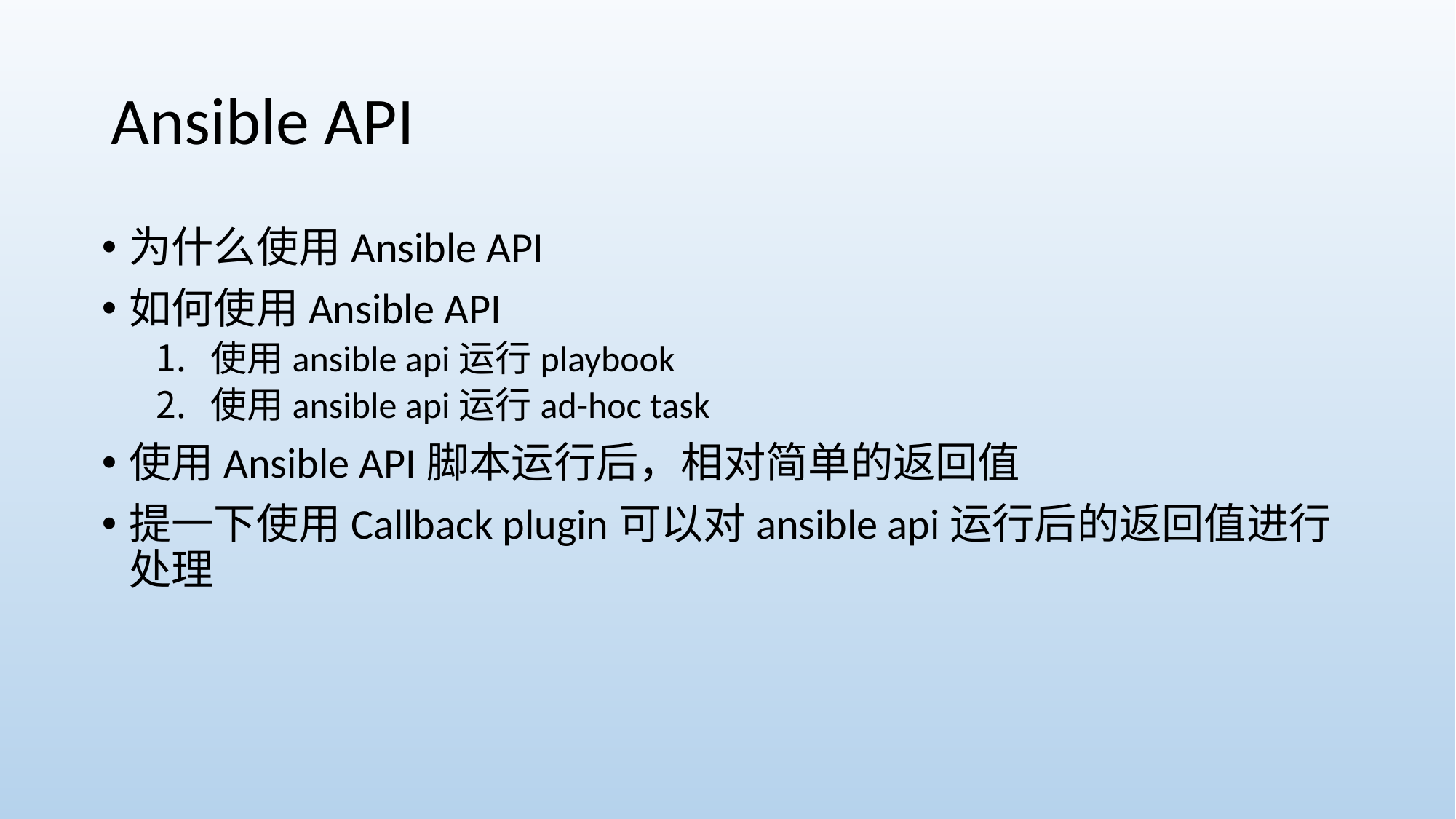

# Ansible API
为什么使用Ansible API
如何使用Ansible API
使用ansible api运行playbook
使用ansible api运行ad-hoc task
使用Ansible API脚本运行后，相对简单的返回值
提一下使用Callback plugin可以对ansible api运行后的返回值进行处理